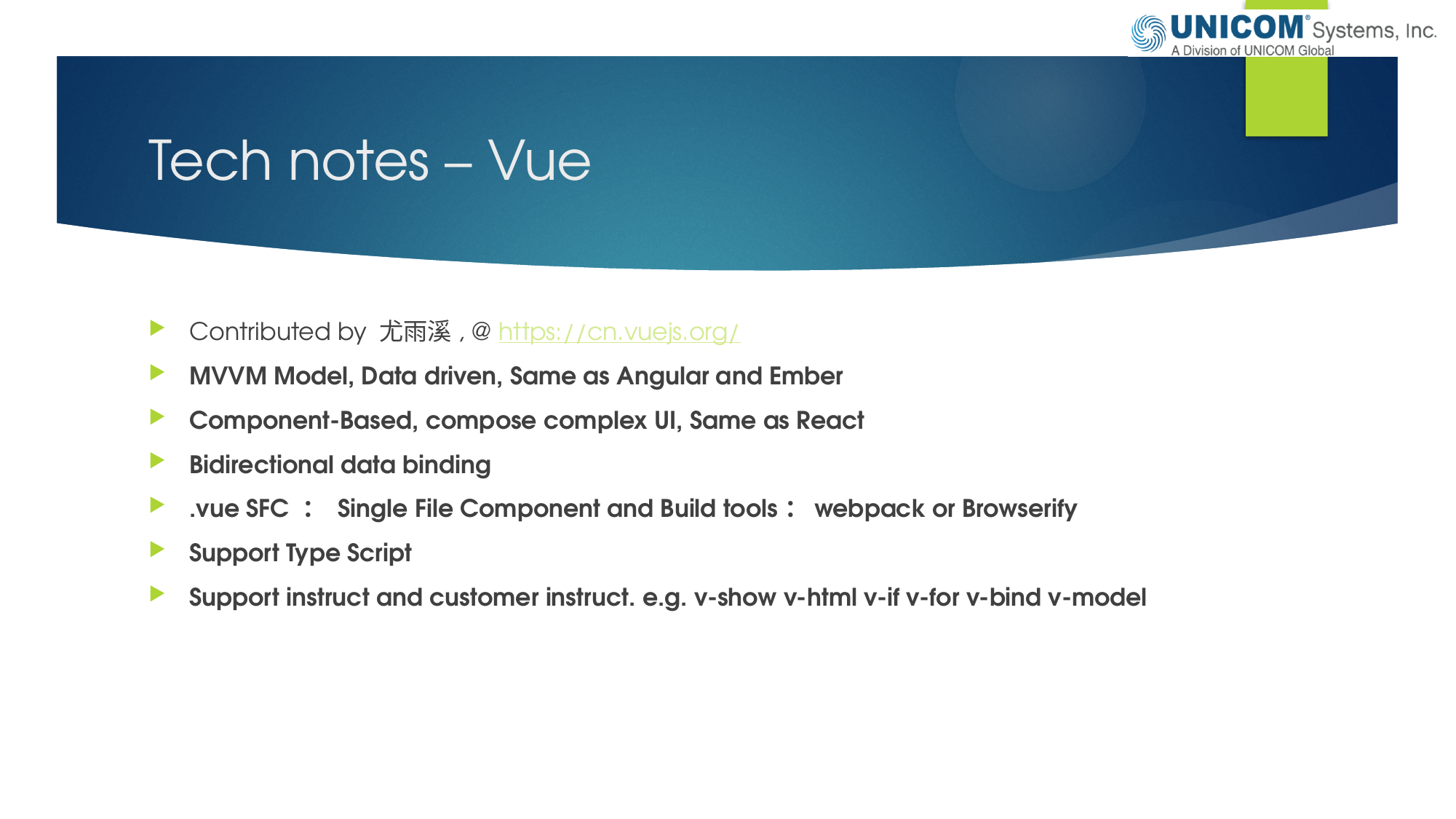

# Tech notes – Vue
Contributed by 尤雨溪, @ https://cn.vuejs.org/
MVVM Model, Data driven, Same as Angular and Ember
Component-Based, compose complex UI, Same as React
Bidirectional data binding
.vue SFC ： Single File Component and Build tools：webpack or Browserify
Support Type Script
Support instruct and customer instruct. e.g. v-show v-html v-if v-for v-bind v-model